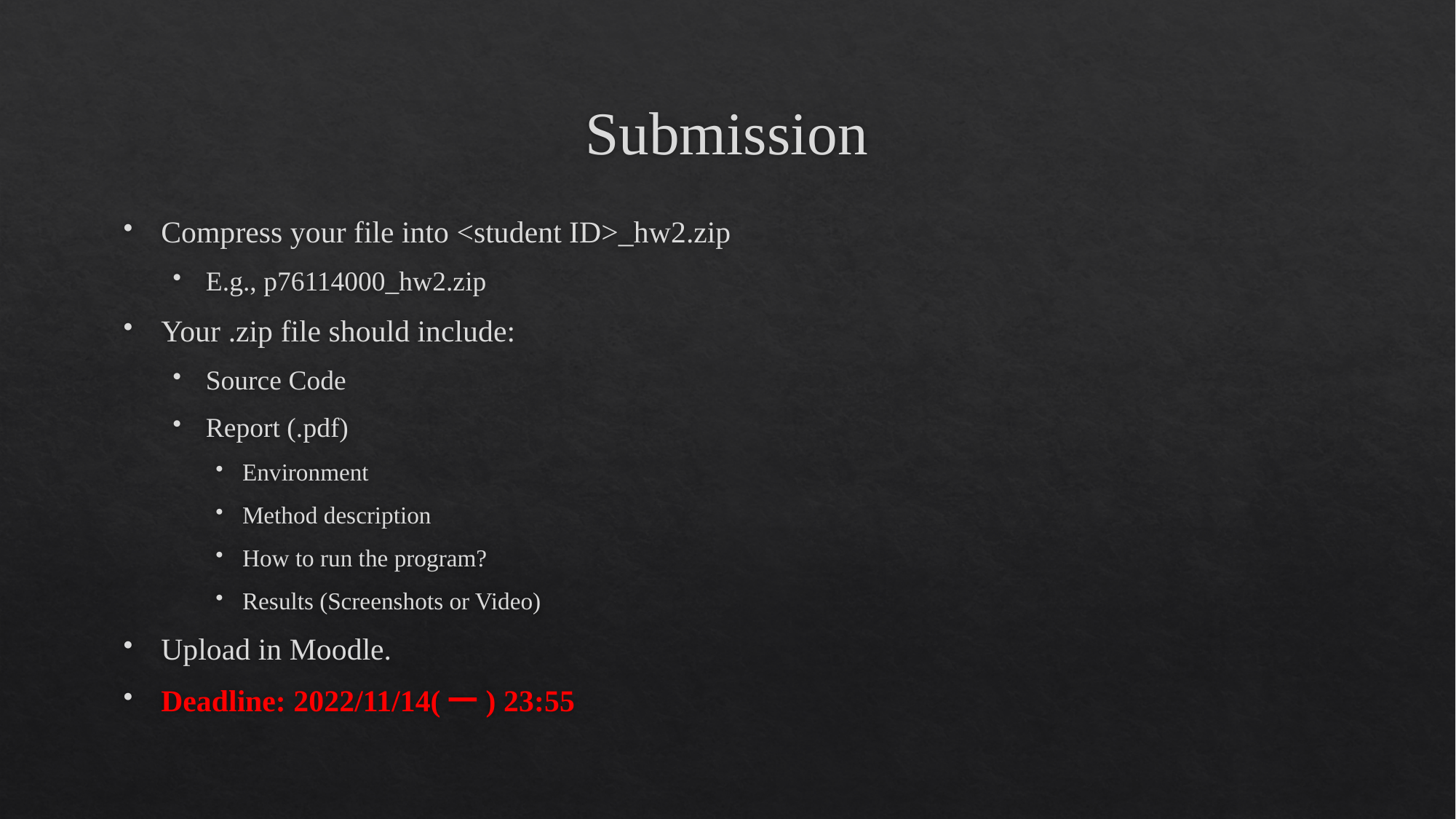

# Submission
Compress your file into <student ID>_hw2.zip
E.g., p76114000_hw2.zip
Your .zip file should include:
Source Code
Report (.pdf)
Environment
Method description
How to run the program?
Results (Screenshots or Video)
Upload in Moodle.
Deadline: 2022/11/14(一) 23:55